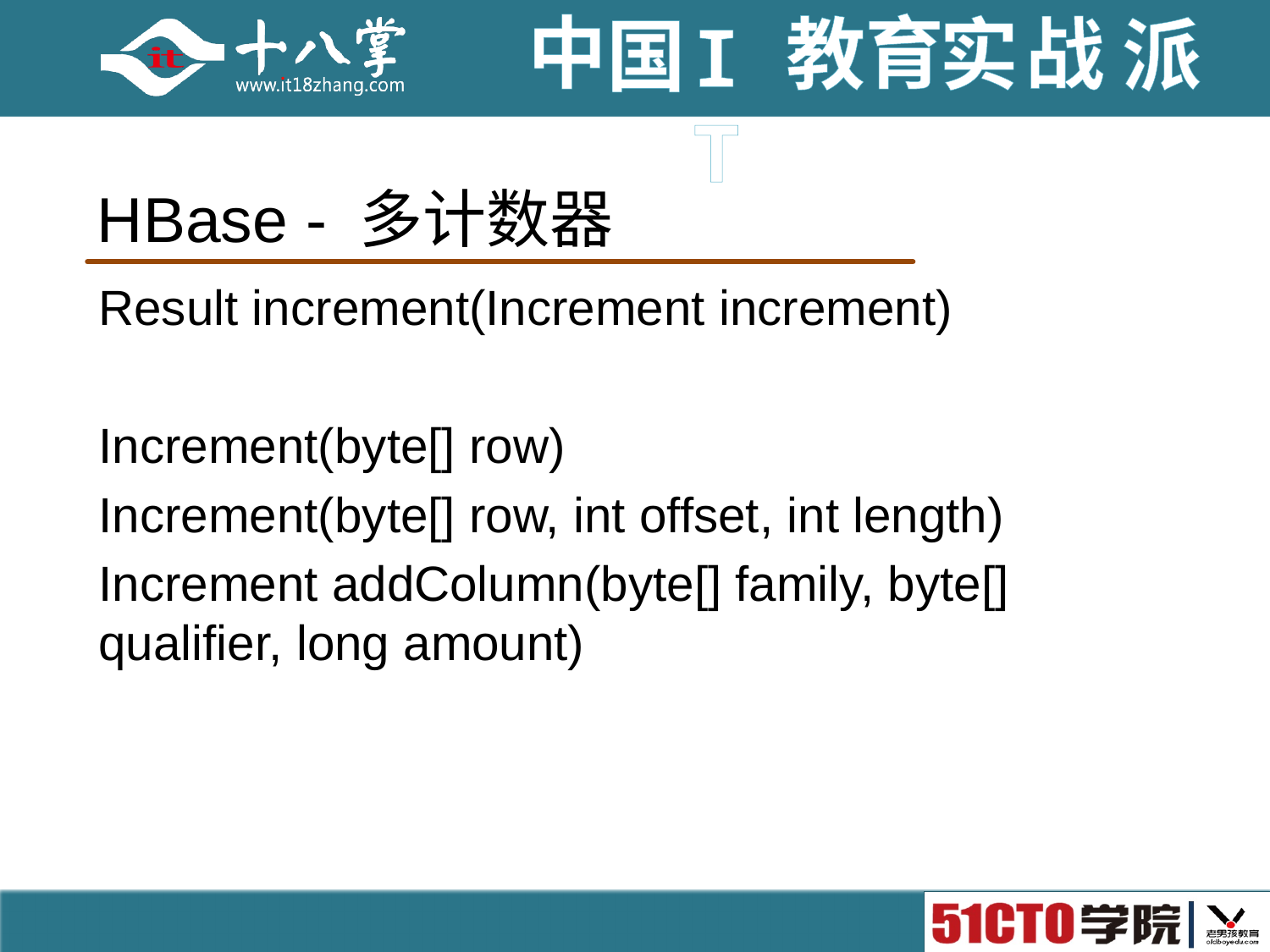

# HBase - 多计数器
Result increment(Increment increment)

Increment(byte[] row)
Increment(byte[] row, int offset, int length)
Increment addColumn(byte[] family, byte[] qualifier, long amount)